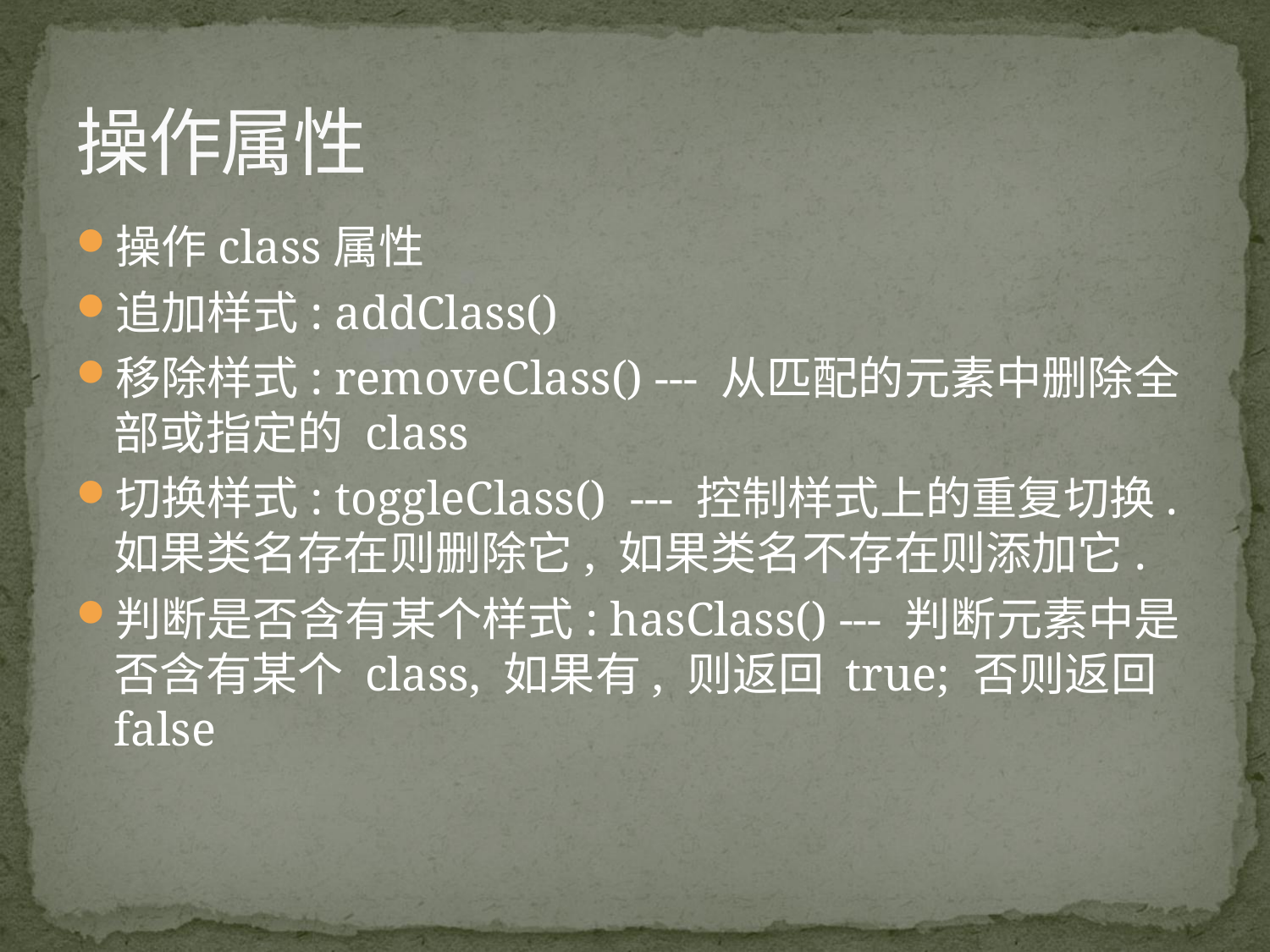

# 操作属性
操作class属性
追加样式: addClass()
移除样式: removeClass() --- 从匹配的元素中删除全部或指定的 class
切换样式: toggleClass()  --- 控制样式上的重复切换.如果类名存在则删除它, 如果类名不存在则添加它.
判断是否含有某个样式: hasClass() --- 判断元素中是否含有某个 class, 如果有, 则返回 true; 否则返回 false